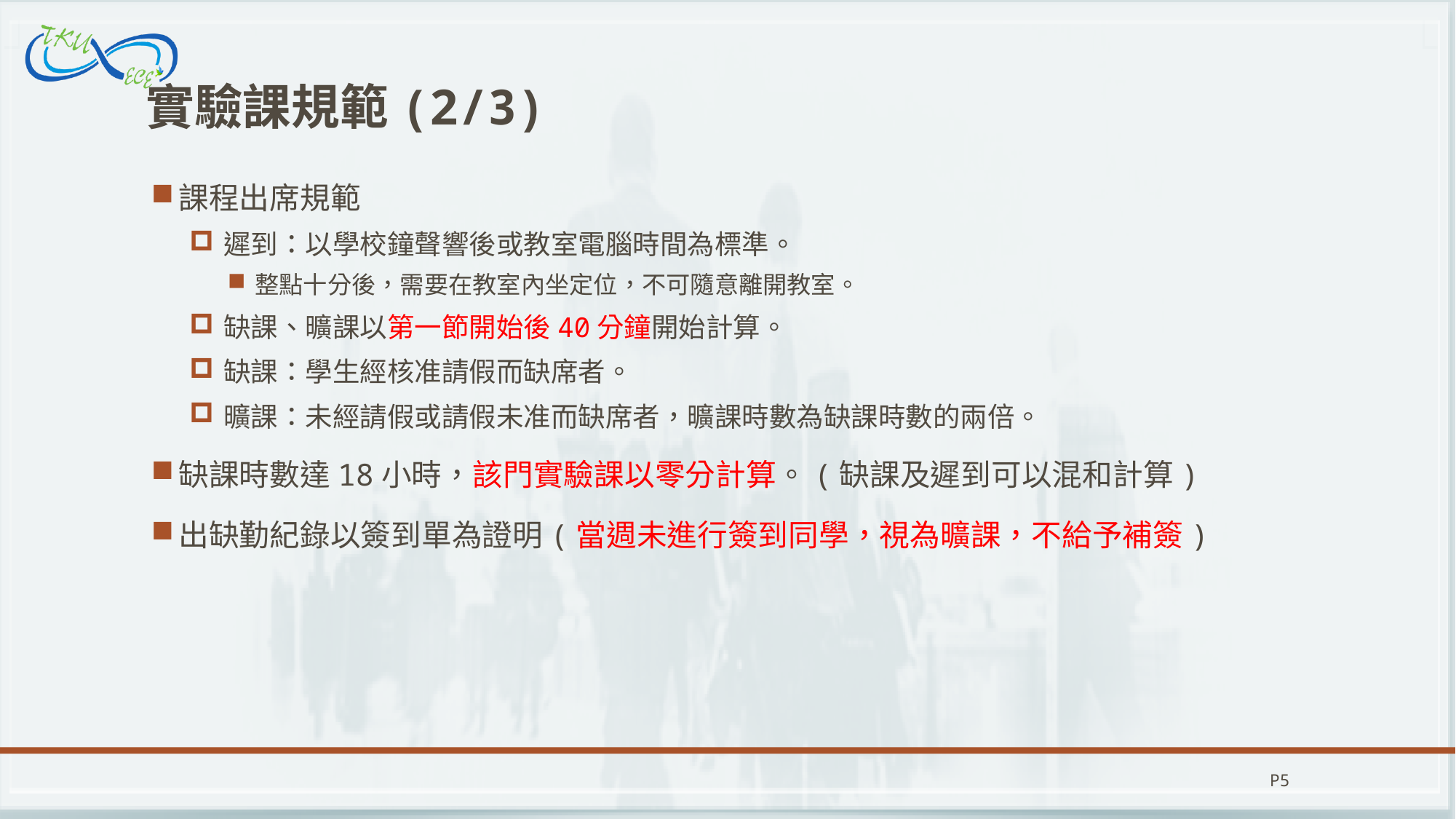

# 實驗課規範(2/3)
課程出席規範
遲到：以學校鐘聲響後或教室電腦時間為標準。
整點十分後，需要在教室內坐定位，不可隨意離開教室。
缺課、曠課以第一節開始後40分鐘開始計算。
缺課：學生經核准請假而缺席者。
曠課：未經請假或請假未准而缺席者，曠課時數為缺課時數的兩倍。
缺課時數達18小時，該門實驗課以零分計算。(缺課及遲到可以混和計算)
出缺勤紀錄以簽到單為證明(當週未進行簽到同學，視為曠課，不給予補簽)

P5